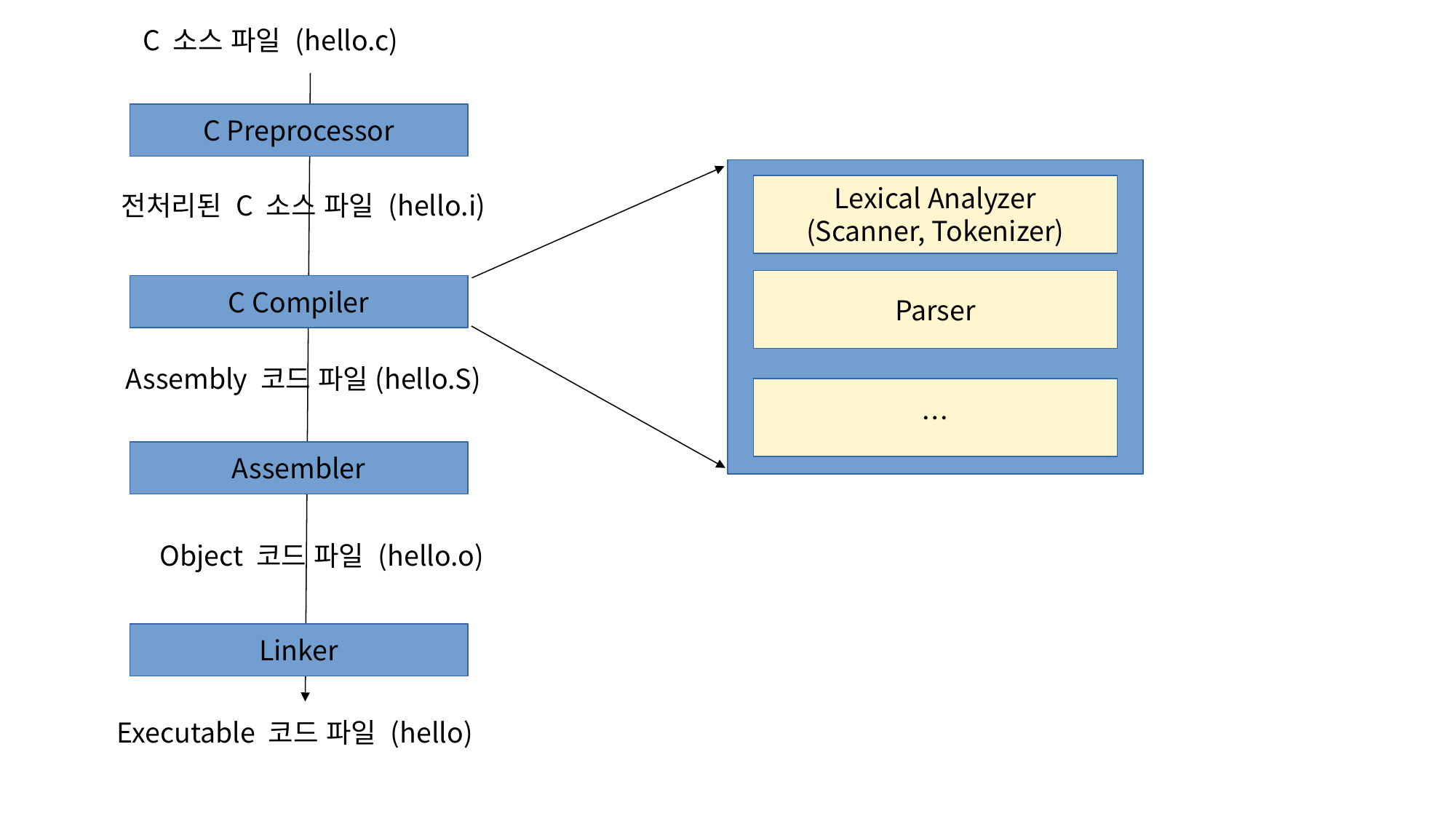

C 소스 파일 (hello.c)
C Preprocessor

Lexical Analyzer
(Scanner, Tokenizer)
전처리된 C 소스 파일 (hello.i)
Parser
C Compiler
Assembly 코드 파일(hello.S)
…
Assembler
Object 코드 파일 (hello.o)
Linker
Executable 코드 파일 (hello)